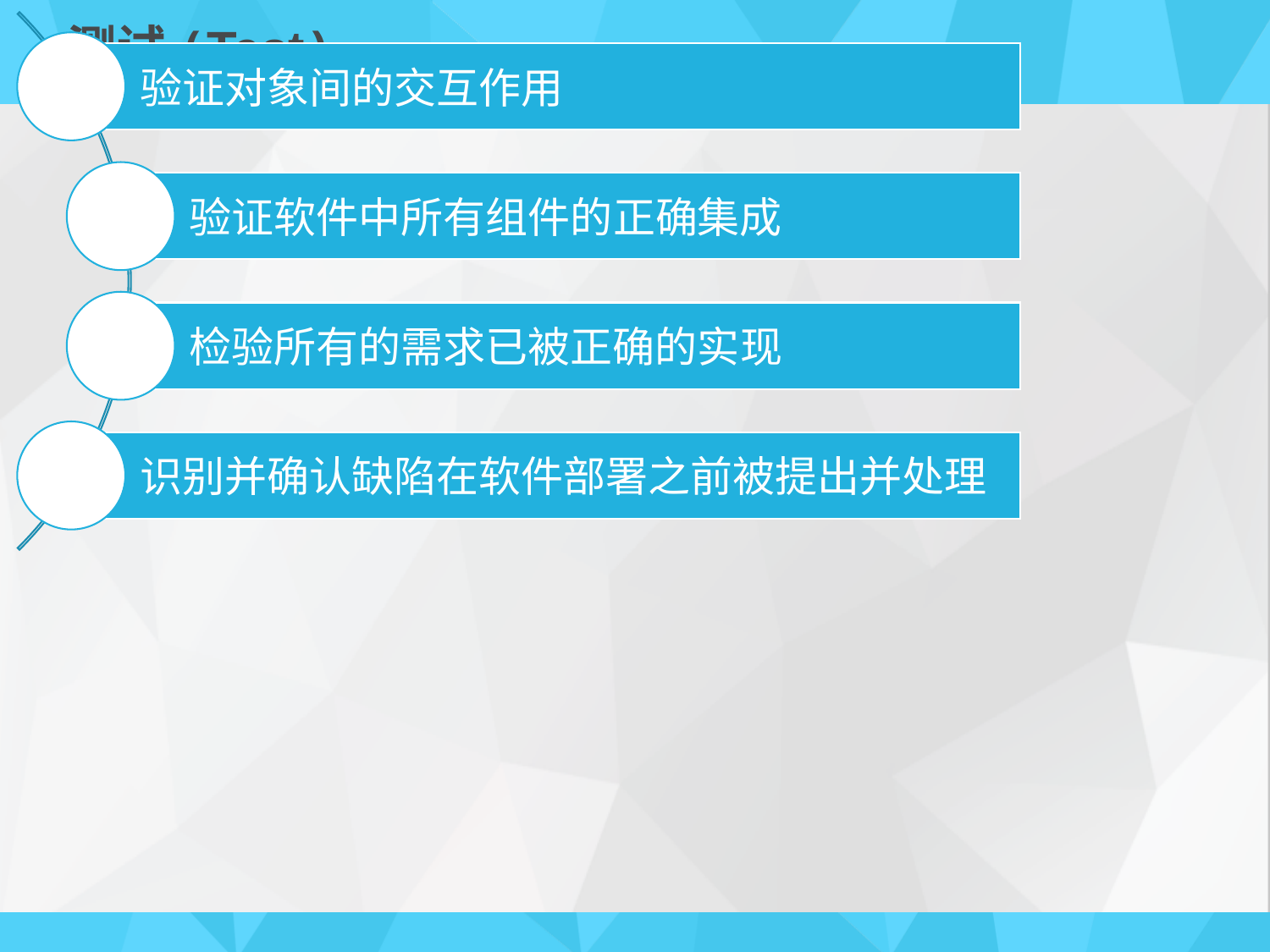

# 测试(Test)
验证对象间的交互作用
验证软件中所有组件的正确集成
检验所有的需求已被正确的实现
识别并确认缺陷在软件部署之前被提出并处理